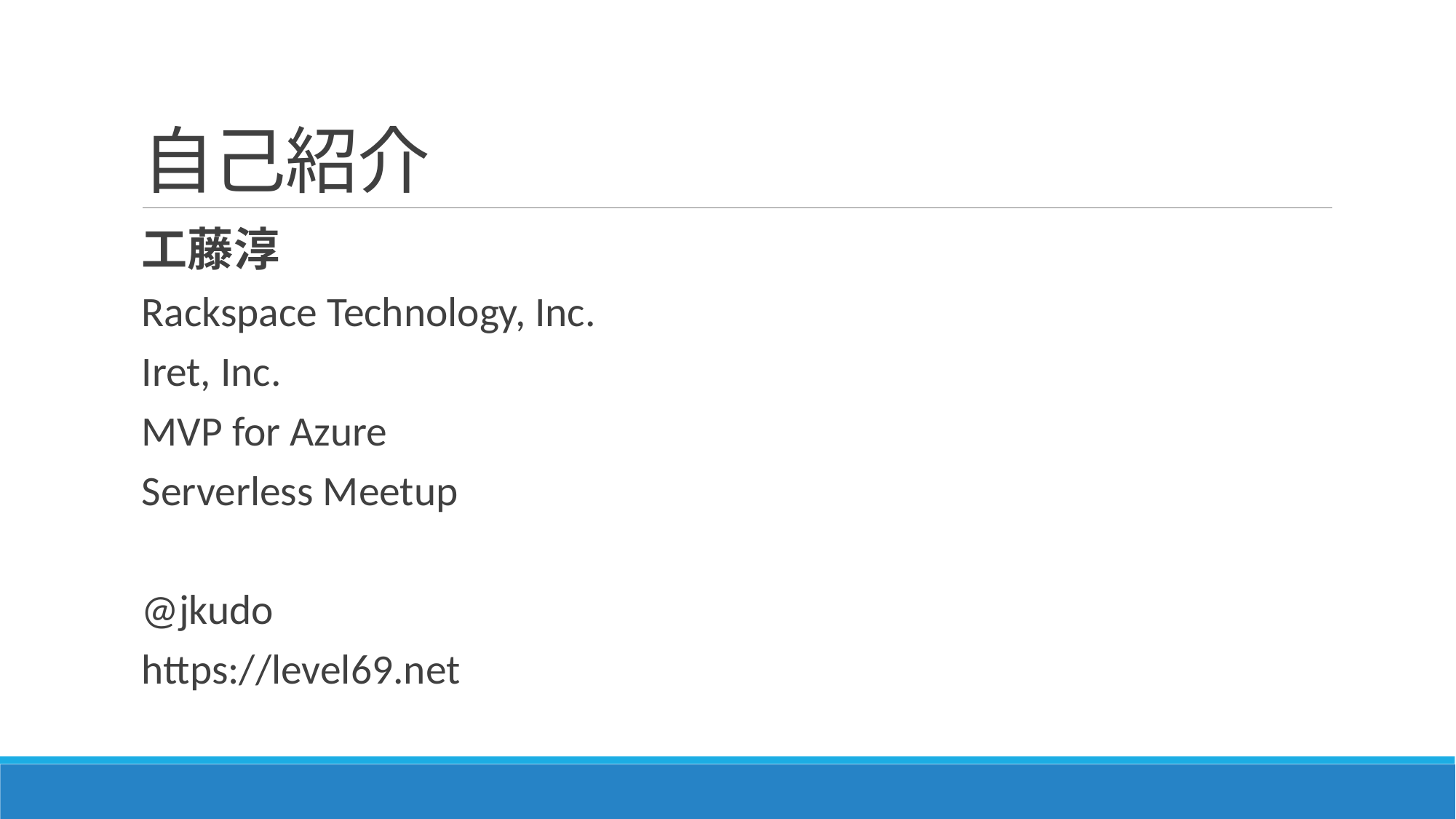

# 自己紹介
工藤淳
Rackspace Technology, Inc.
Iret, Inc.
MVP for Azure
Serverless Meetup

@jkudo
https://level69.net